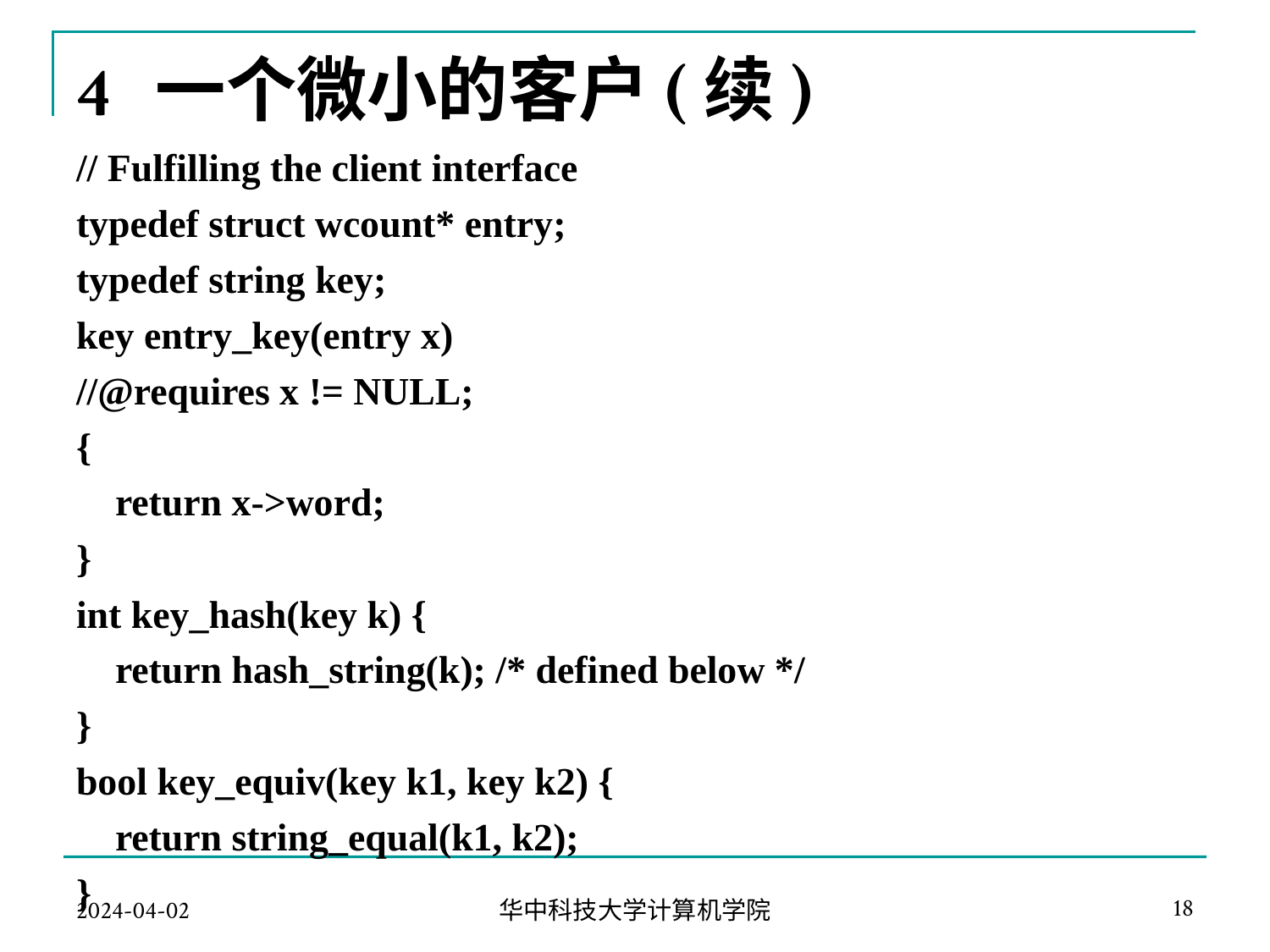

# 4  一个微小的客户(续)
// Fulfilling the client interface
typedef struct wcount* entry;
typedef string key;
key entry_key(entry x)
//@requires x != NULL;
{
    return x->word;
}
int key_hash(key k) {
    return hash_string(k); /* defined below */
}
bool key_equiv(key k1, key k2) {
    return string_equal(k1, k2);
}
2024-04-02
18
华中科技大学计算机学院